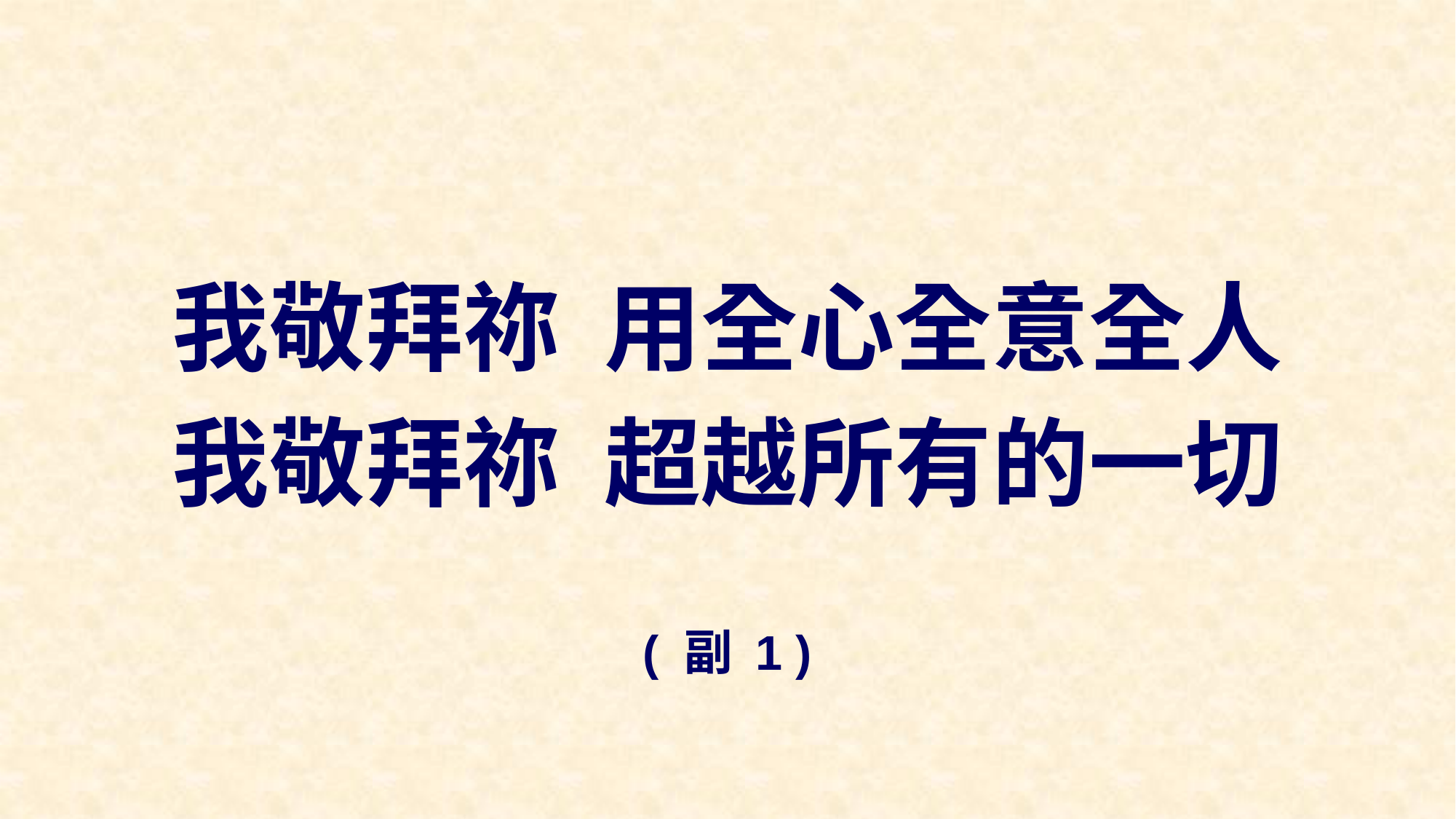

我敬拜祢  用全心全意全人
我敬拜祢  超越所有的一切
( 副 1 )